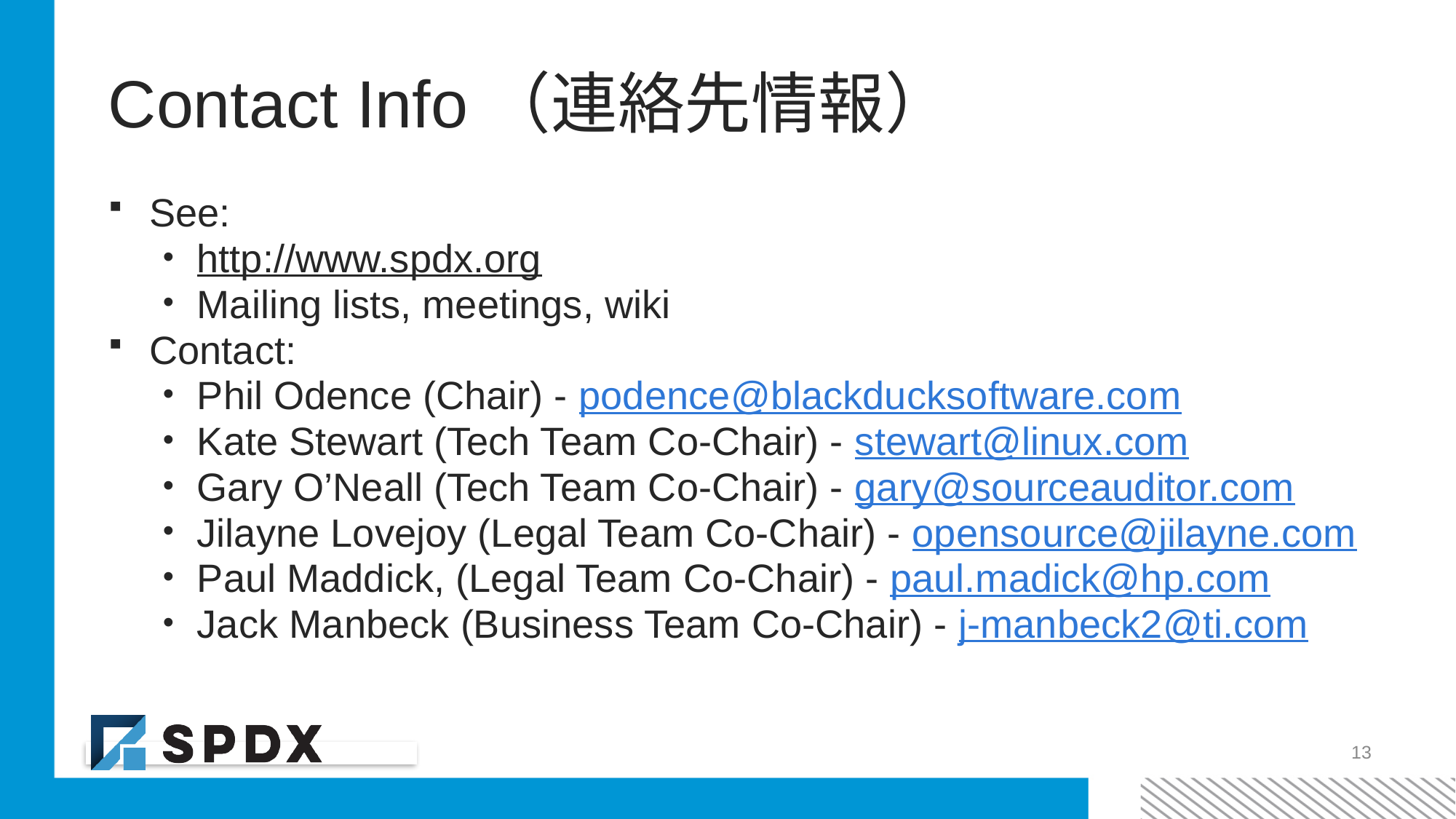

# Contact Info（連絡先情報）
See:
http://www.spdx.org
Mailing lists, meetings, wiki
Contact:
Phil Odence (Chair) - podence@blackducksoftware.com
Kate Stewart (Tech Team Co-Chair) - stewart@linux.com
Gary O’Neall (Tech Team Co-Chair) - gary@sourceauditor.com
Jilayne Lovejoy (Legal Team Co-Chair) - opensource@jilayne.com
Paul Maddick, (Legal Team Co-Chair) - paul.madick@hp.com
Jack Manbeck (Business Team Co-Chair) - j-manbeck2@ti.com

13